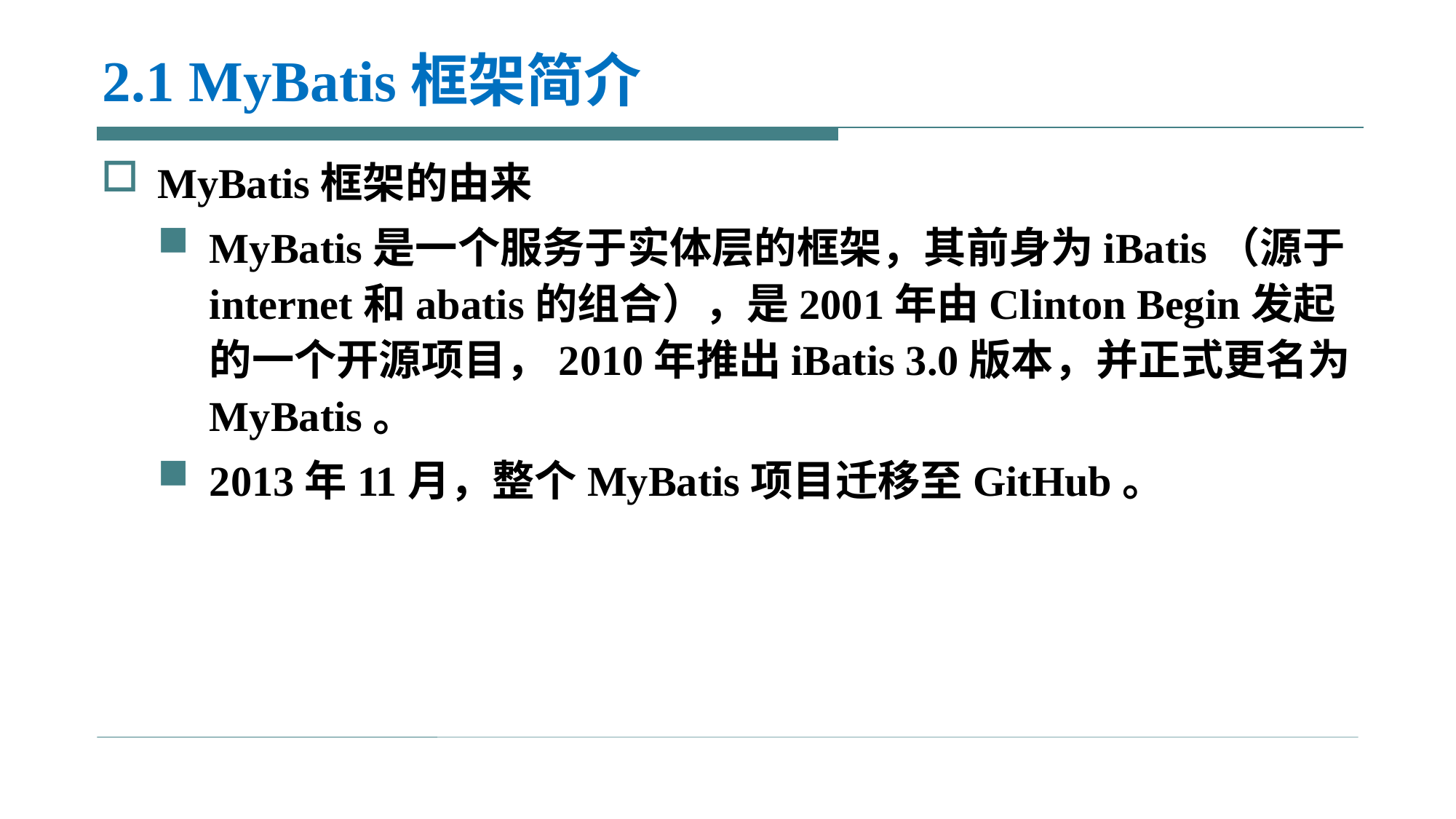

# 2.1 MyBatis框架简介
MyBatis框架的由来
MyBatis是一个服务于实体层的框架，其前身为iBatis（源于internet和abatis的组合），是2001年由Clinton Begin发起的一个开源项目，2010年推出iBatis 3.0版本，并正式更名为MyBatis。
2013年11月，整个MyBatis项目迁移至GitHub。
7